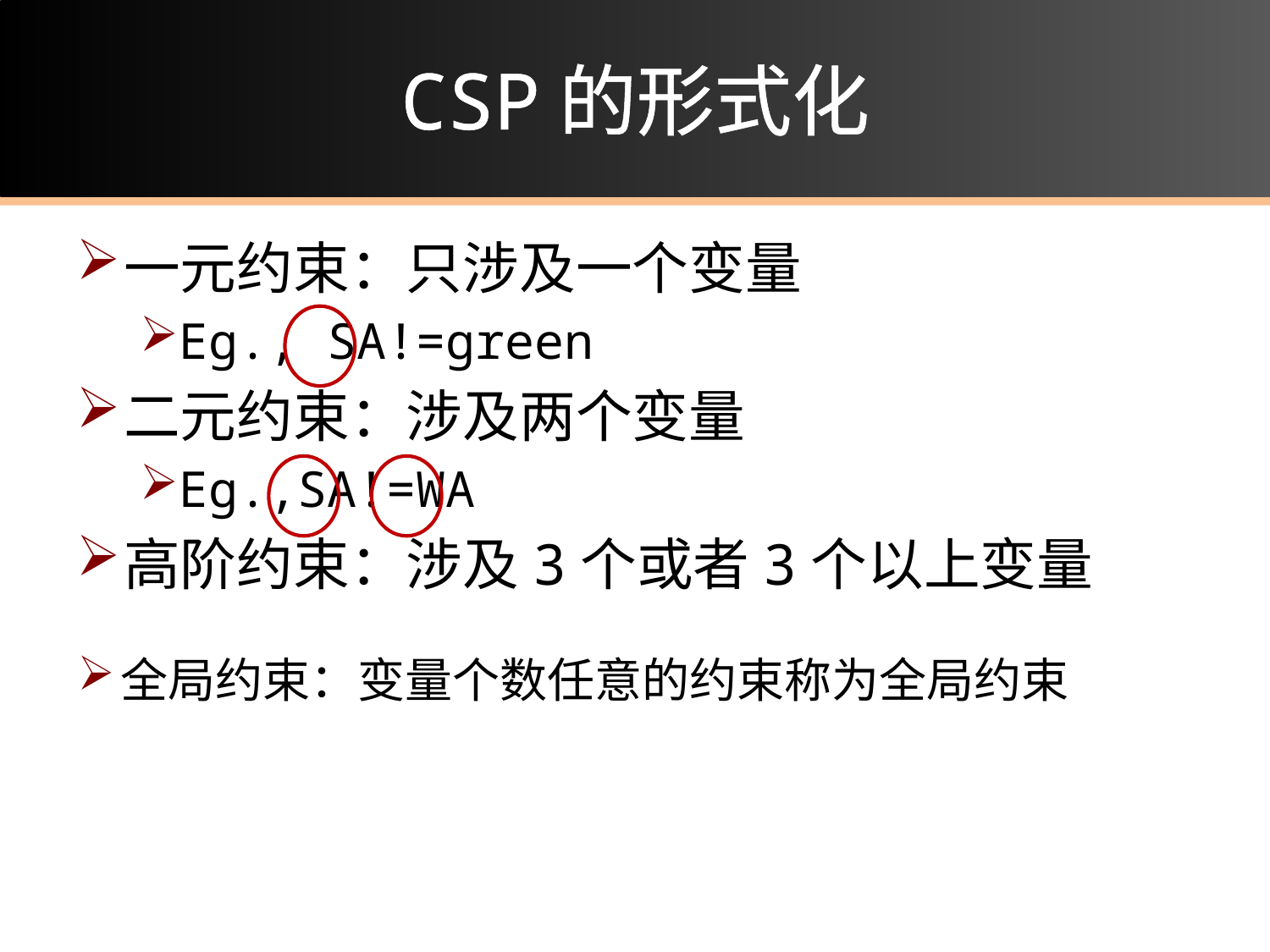

# CSP的形式化
一元约束：只涉及一个变量
Eg., SA!=green
二元约束：涉及两个变量
Eg.,SA!=WA
高阶约束：涉及3个或者3个以上变量

全局约束：变量个数任意的约束称为全局约束